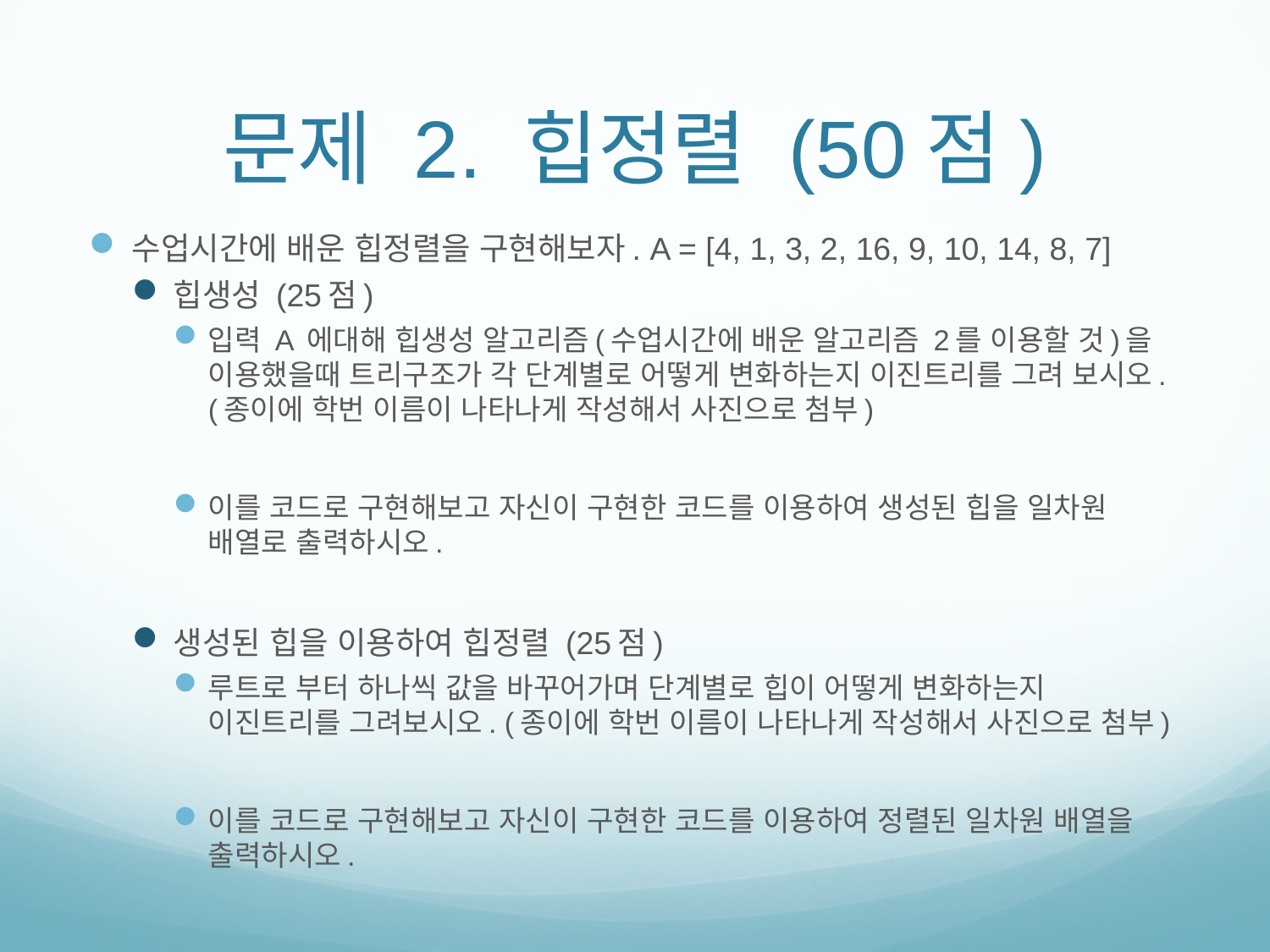

# 문제 2. 힙정렬 (50점)
수업시간에 배운 힙정렬을 구현해보자. A = [4, 1, 3, 2, 16, 9, 10, 14, 8, 7]
힙생성 (25점)
입력 A 에대해 힙생성 알고리즘(수업시간에 배운 알고리즘 2를 이용할 것)을 이용했을때 트리구조가 각 단계별로 어떻게 변화하는지 이진트리를 그려 보시오. (종이에 학번 이름이 나타나게 작성해서 사진으로 첨부)

이를 코드로 구현해보고 자신이 구현한 코드를 이용하여 생성된 힙을 일차원 배열로 출력하시오.

생성된 힙을 이용하여 힙정렬 (25점)
루트로 부터 하나씩 값을 바꾸어가며 단계별로 힙이 어떻게 변화하는지 이진트리를 그려보시오. (종이에 학번 이름이 나타나게 작성해서 사진으로 첨부)

이를 코드로 구현해보고 자신이 구현한 코드를 이용하여 정렬된 일차원 배열을 출력하시오.